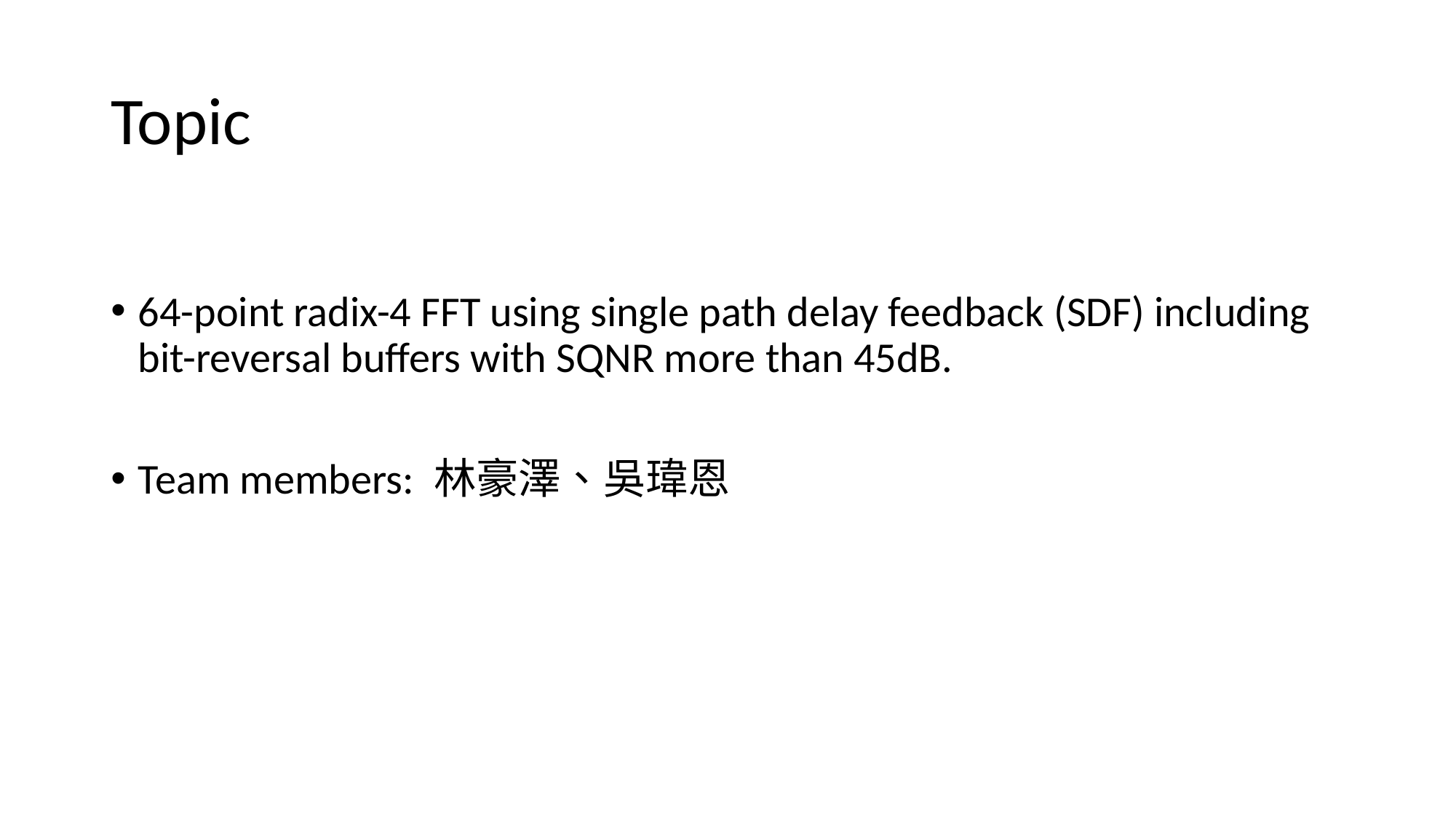

# Topic

64-point radix-4 FFT using single path delay feedback (SDF) including bit-reversal buffers with SQNR more than 45dB.

Team members: 林豪澤、吳瑋恩